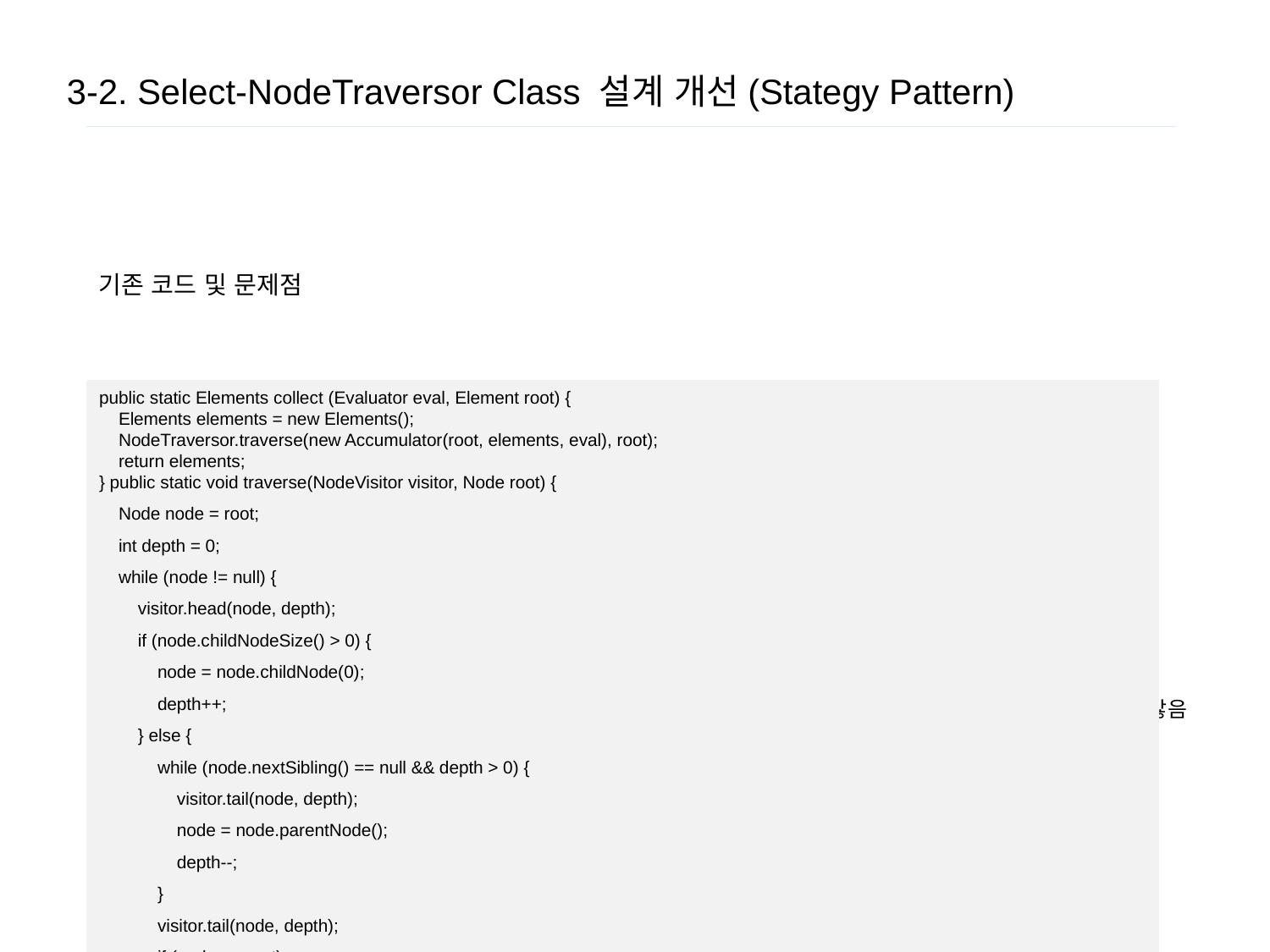

3-2. Select-NodeTraversor Class 설계 개선(Stategy Pattern)
기존 코드 및 문제점
public static Elements collect (Evaluator eval, Element root) {
    Elements elements = new Elements();
    NodeTraversor.traverse(new Accumulator(root, elements, eval), root);
    return elements;
} public static void traverse(NodeVisitor visitor, Node root) {
    Node node = root;
    int depth = 0;
    while (node != null) {
        visitor.head(node, depth);
        if (node.childNodeSize() > 0) {
            node = node.childNode(0);
            depth++;
        } else {
            while (node.nextSibling() == null && depth > 0) {
                visitor.tail(node, depth);
                node = node.parentNode();
                depth--;
            }
            visitor.tail(node, depth);
            if (node == root)
                break;
            node = node.nextSibling();
        }}}

  NodeTraversor 클래스에서 DFS 방식으로 구현된 traverse()를 직접 호출하여 알고리즘에 대한 유연성 확보가 되지 않음